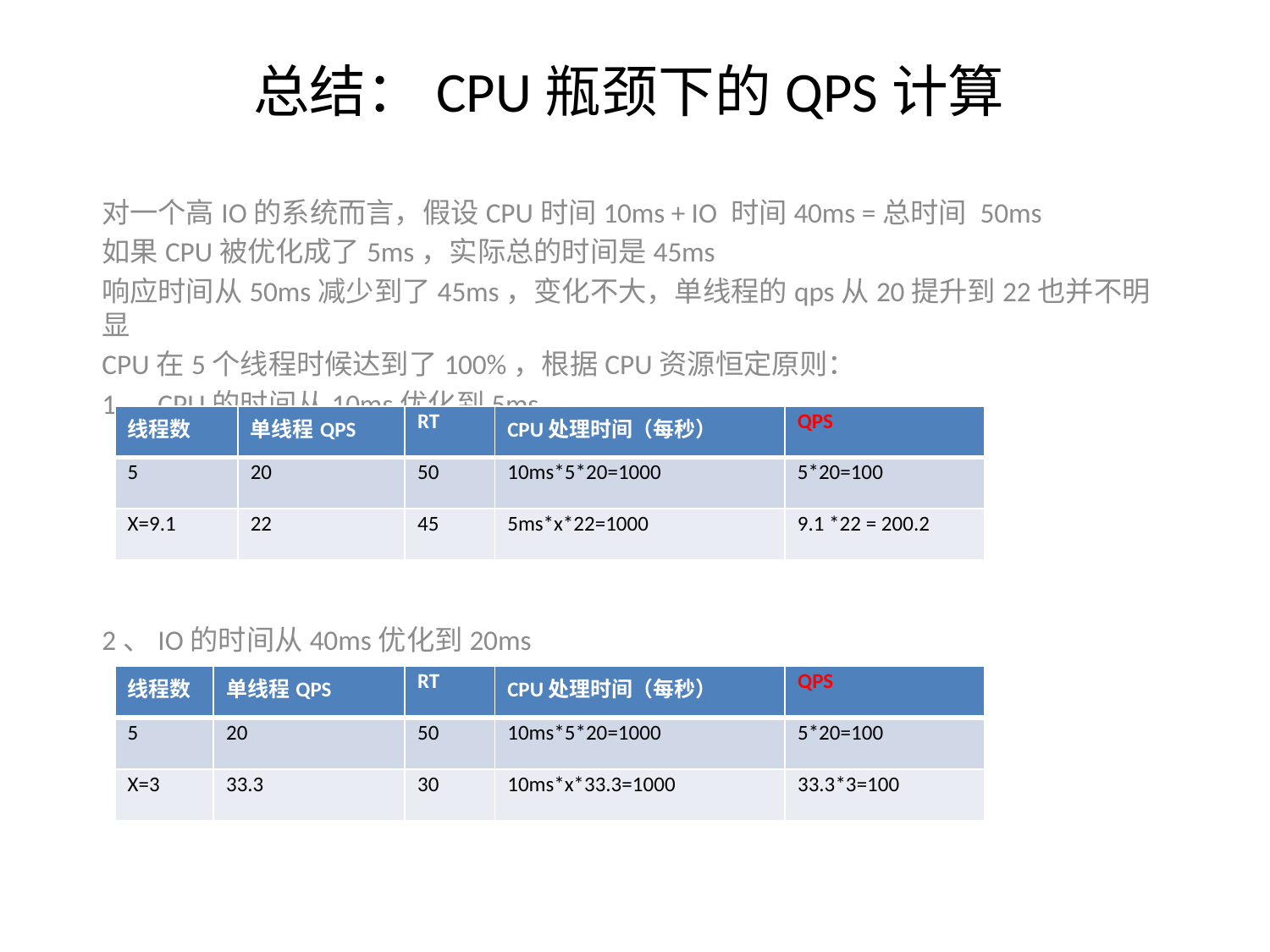

# 总结：CPU瓶颈下的QPS计算
对一个高IO的系统而言，假设CPU时间10ms + IO 时间40ms =总时间 50ms
如果CPU被优化成了5ms，实际总的时间是45ms
响应时间从50ms减少到了45ms，变化不大，单线程的qps从20提升到22也并不明显
CPU在5个线程时候达到了100%，根据CPU资源恒定原则：
1、CPU的时间从10ms优化到5ms

2、IO的时间从40ms优化到20ms

| 线程数 | 单线程QPS | RT | CPU处理时间（每秒） | QPS |
| --- | --- | --- | --- | --- |
| 5 | 20 | 50 | 10ms\*5\*20=1000 | 5\*20=100 |
| X=9.1 | 22 | 45 | 5ms\*x\*22=1000 | 9.1 \*22 = 200.2 |
| 线程数 | 单线程QPS | RT | CPU处理时间（每秒） | QPS |
| --- | --- | --- | --- | --- |
| 5 | 20 | 50 | 10ms\*5\*20=1000 | 5\*20=100 |
| X=3 | 33.3 | 30 | 10ms\*x\*33.3=1000 | 33.3\*3=100 |